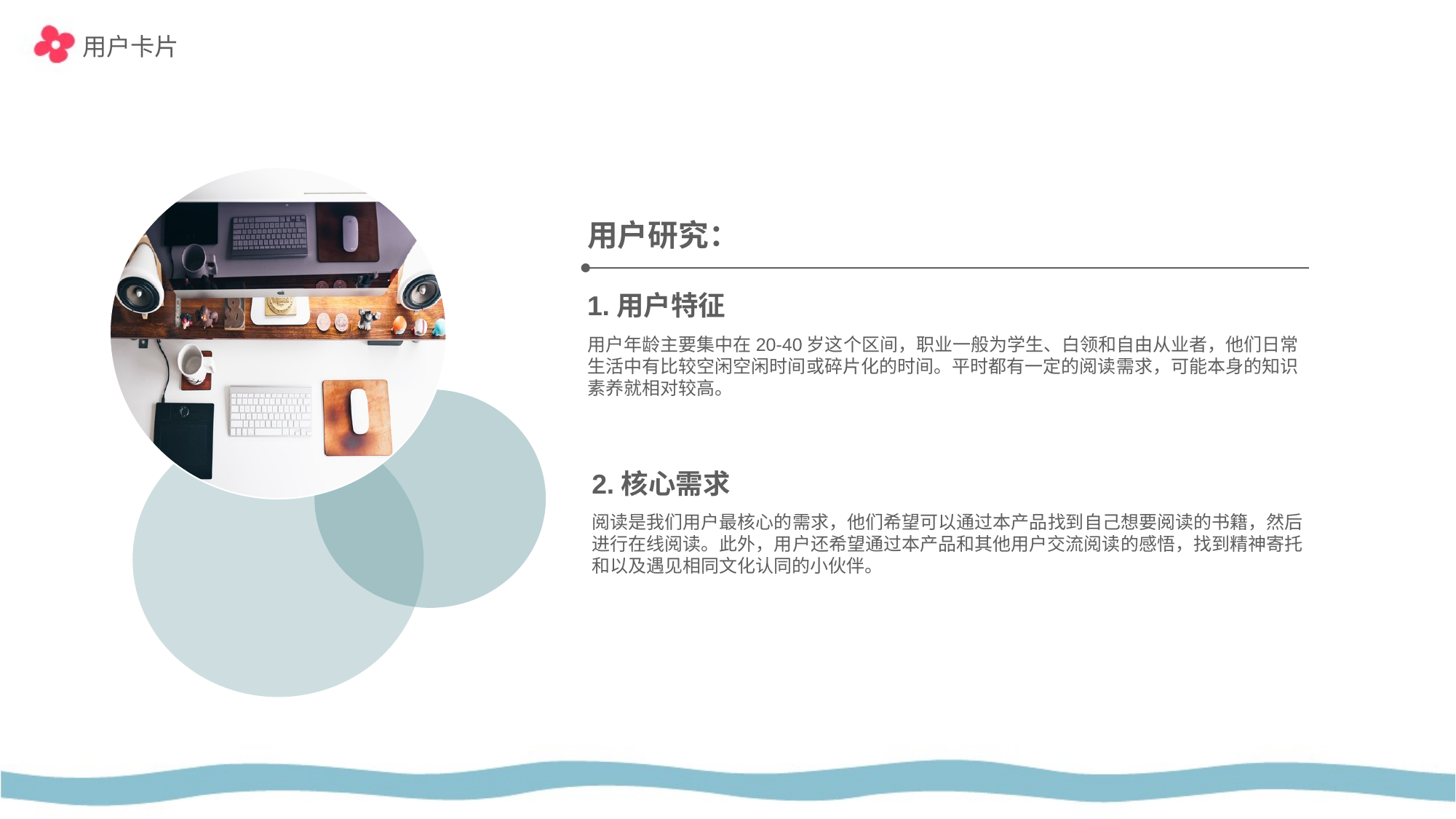

用户卡片

用户研究：
1.用户特征
用户年龄主要集中在20-40岁这个区间，职业一般为学生、白领和自由从业者，他们日常生活中有比较空闲空闲时间或碎片化的时间。平时都有一定的阅读需求，可能本身的知识素养就相对较高。

2.核心需求
阅读是我们用户最核心的需求，他们希望可以通过本产品找到自己想要阅读的书籍，然后进行在线阅读。此外，用户还希望通过本产品和其他用户交流阅读的感悟，找到精神寄托和以及遇见相同文化认同的小伙伴。